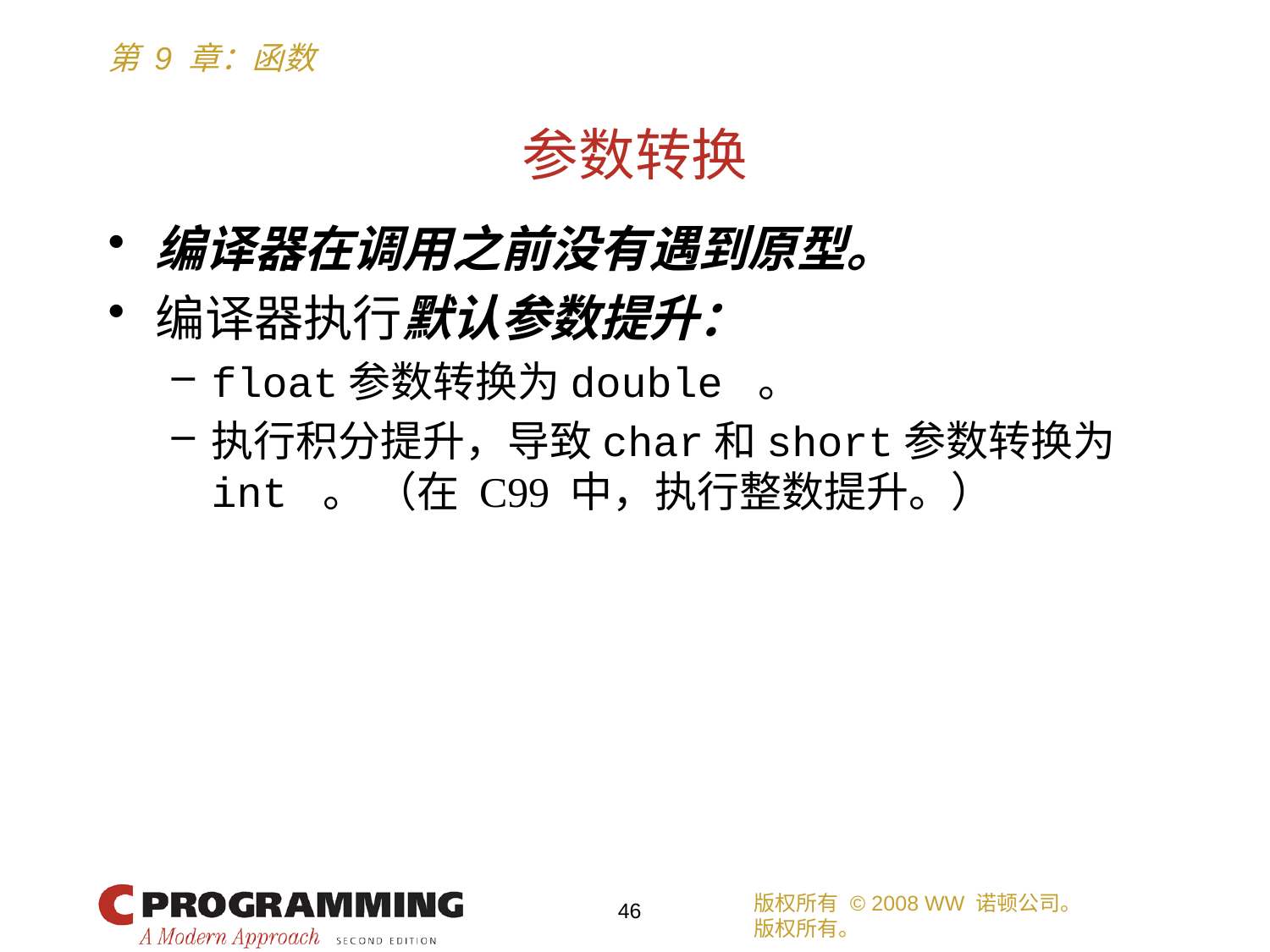

# 参数转换
编译器在调用之前没有遇到原型。
编译器执行默认参数提升：
float参数转换为double 。
执行积分提升，导致char和short参数转换为int 。 （在 C99 中，执行整数提升。）
版权所有 © 2008 WW 诺顿公司。
版权所有。
46